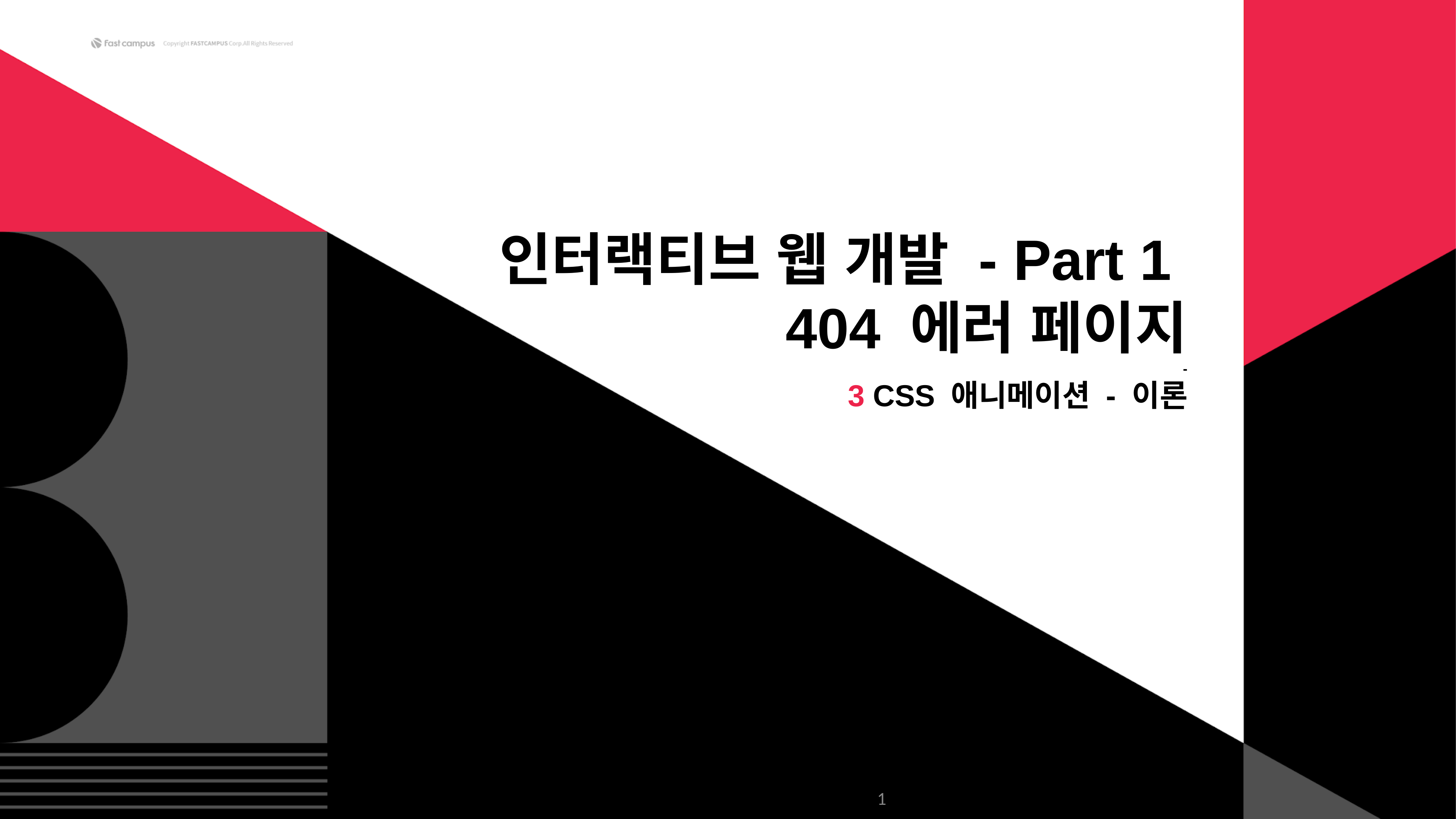

인터랙티브 웹 개발 - Part 1
404 에러 페이지
 -
3 CSS 애니메이션 - 이론
1